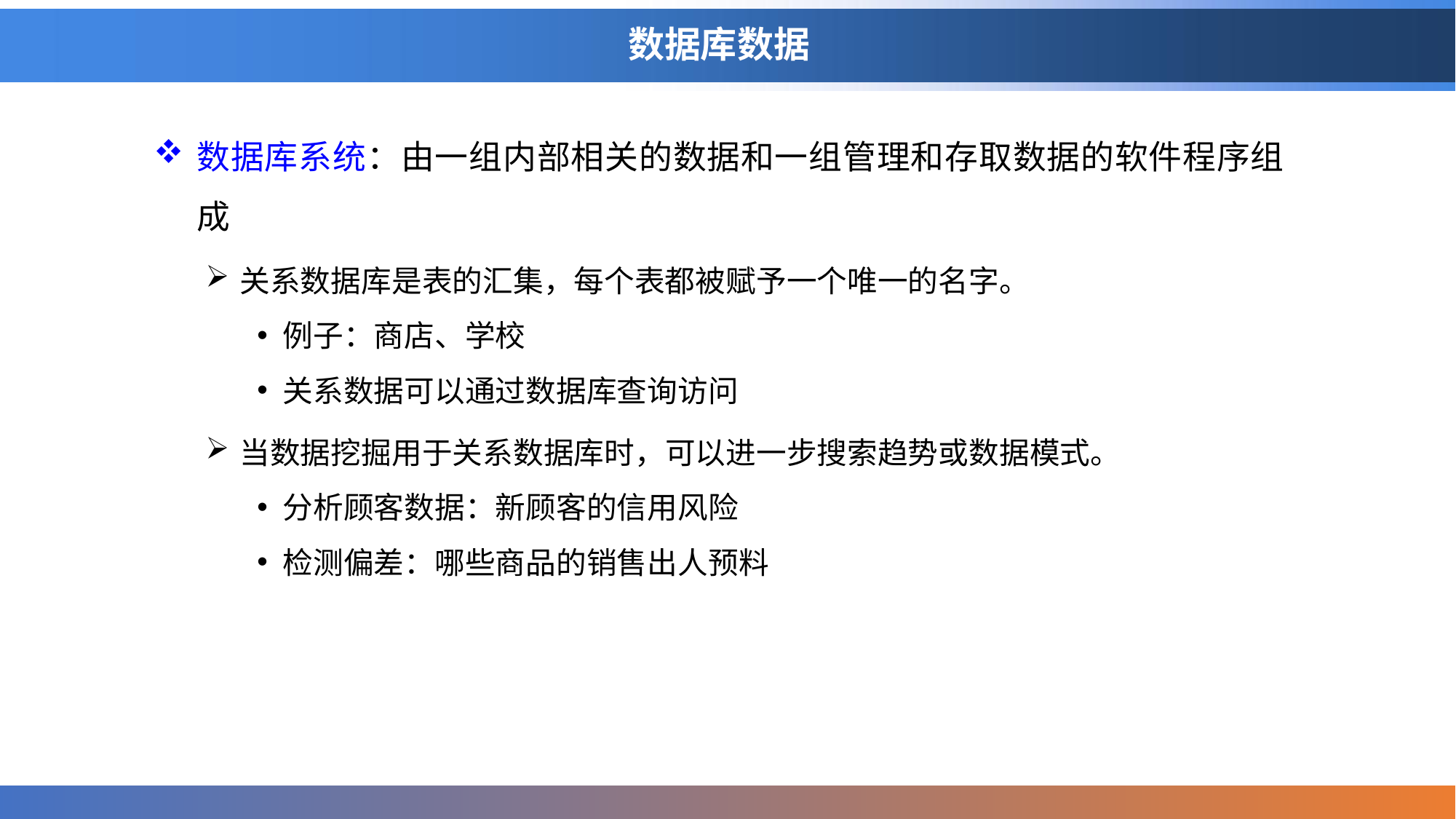

# 数据库数据
数据库系统：由一组内部相关的数据和一组管理和存取数据的软件程序组成
关系数据库是表的汇集，每个表都被赋予一个唯一的名字。
例子：商店、学校
关系数据可以通过数据库查询访问
当数据挖掘用于关系数据库时，可以进一步搜索趋势或数据模式。
分析顾客数据：新顾客的信用风险
检测偏差：哪些商品的销售出人预料